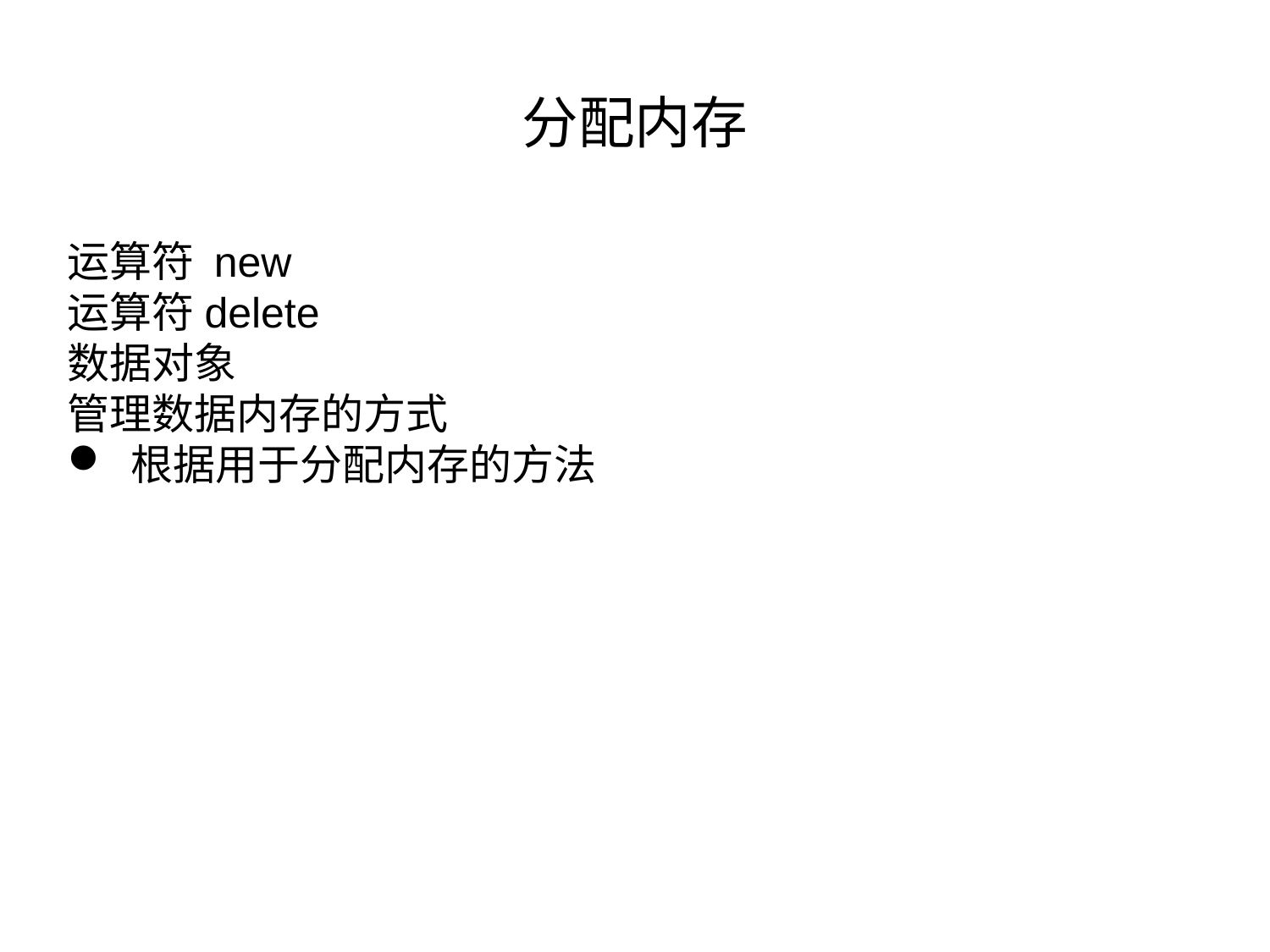

分配内存
运算符 new
运算符delete
数据对象
管理数据内存的方式
根据用于分配内存的方法